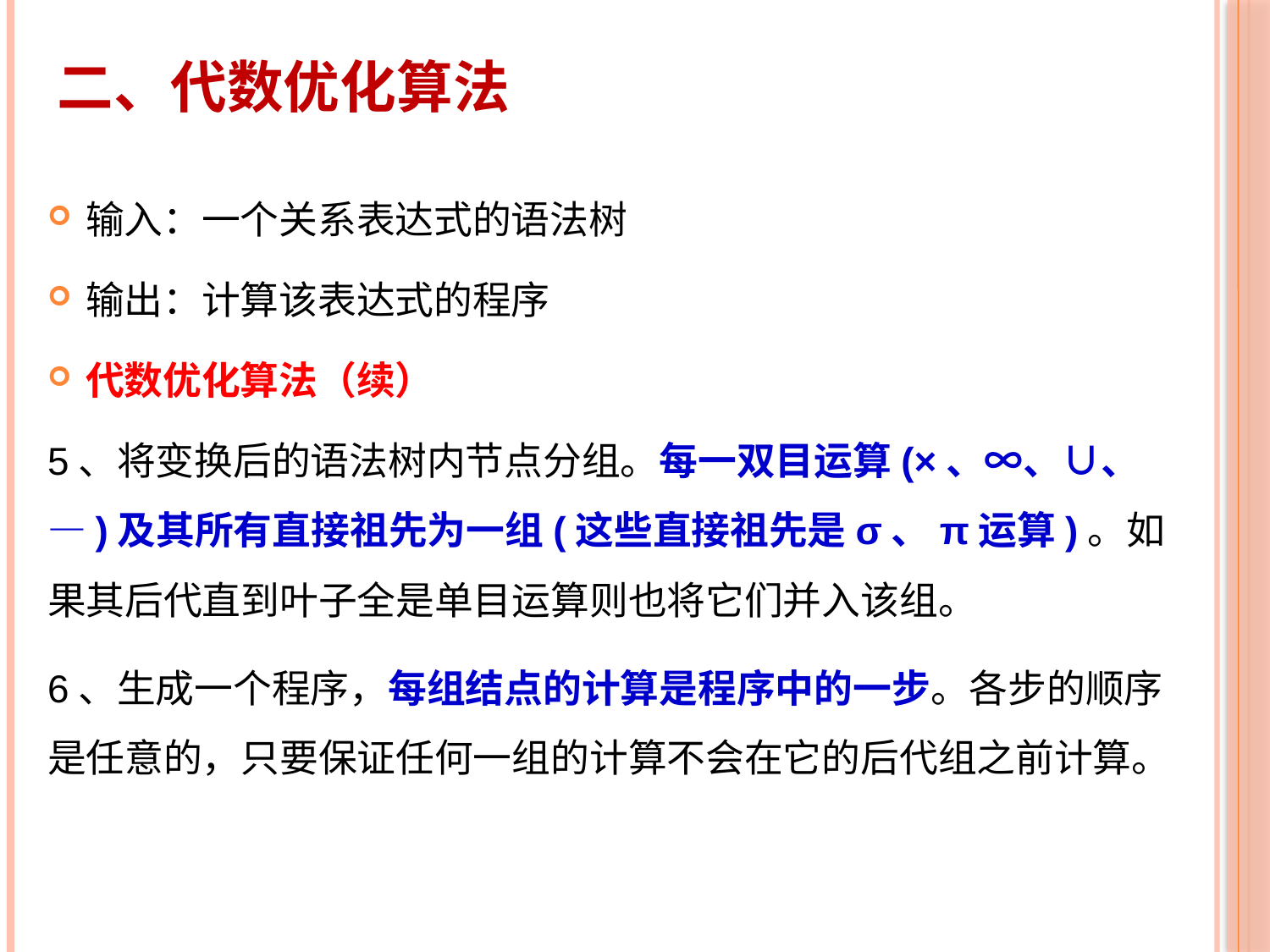

# 二、代数优化算法
输入：一个关系表达式的语法树
输出：计算该表达式的程序
代数优化算法（续）
5、将变换后的语法树内节点分组。每一双目运算(×、∞、∪、—)及其所有直接祖先为一组(这些直接祖先是σ、π运算)。如果其后代直到叶子全是单目运算则也将它们并入该组。
6、生成一个程序，每组结点的计算是程序中的一步。各步的顺序是任意的，只要保证任何一组的计算不会在它的后代组之前计算。